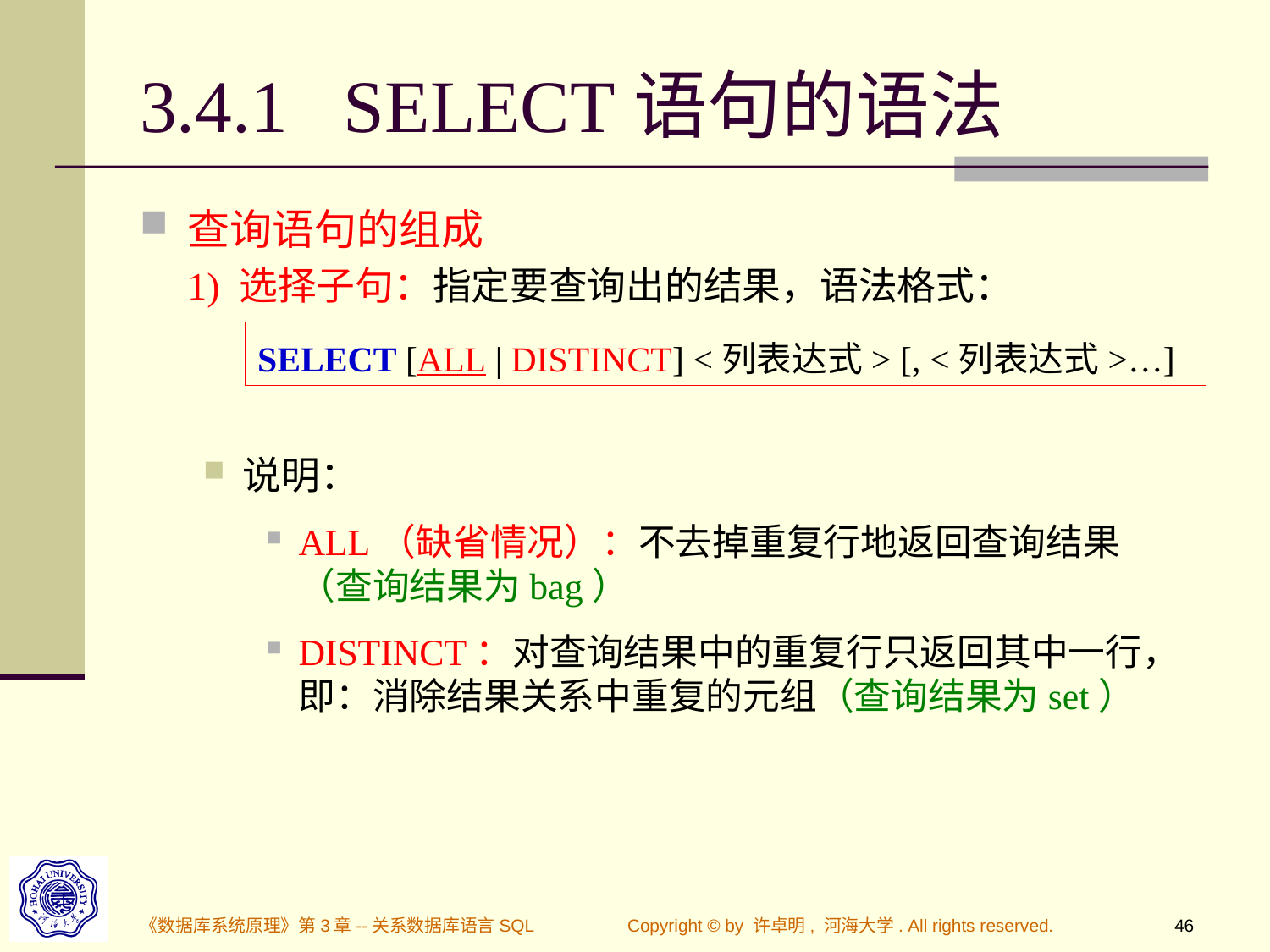

# 3.4.1   SELECT语句的语法
查询语句的组成
1) 选择子句：指定要查询出的结果，语法格式：

说明：
ALL（缺省情况）：不去掉重复行地返回查询结果（查询结果为bag）
DISTINCT：对查询结果中的重复行只返回其中一行，即：消除结果关系中重复的元组（查询结果为set）
SELECT [ALL | DISTINCT] <列表达式> [, <列表达式>…]
《数据库系统原理》第3章--关系数据库语言SQL
Copyright © by 许卓明, 河海大学. All rights reserved.
46